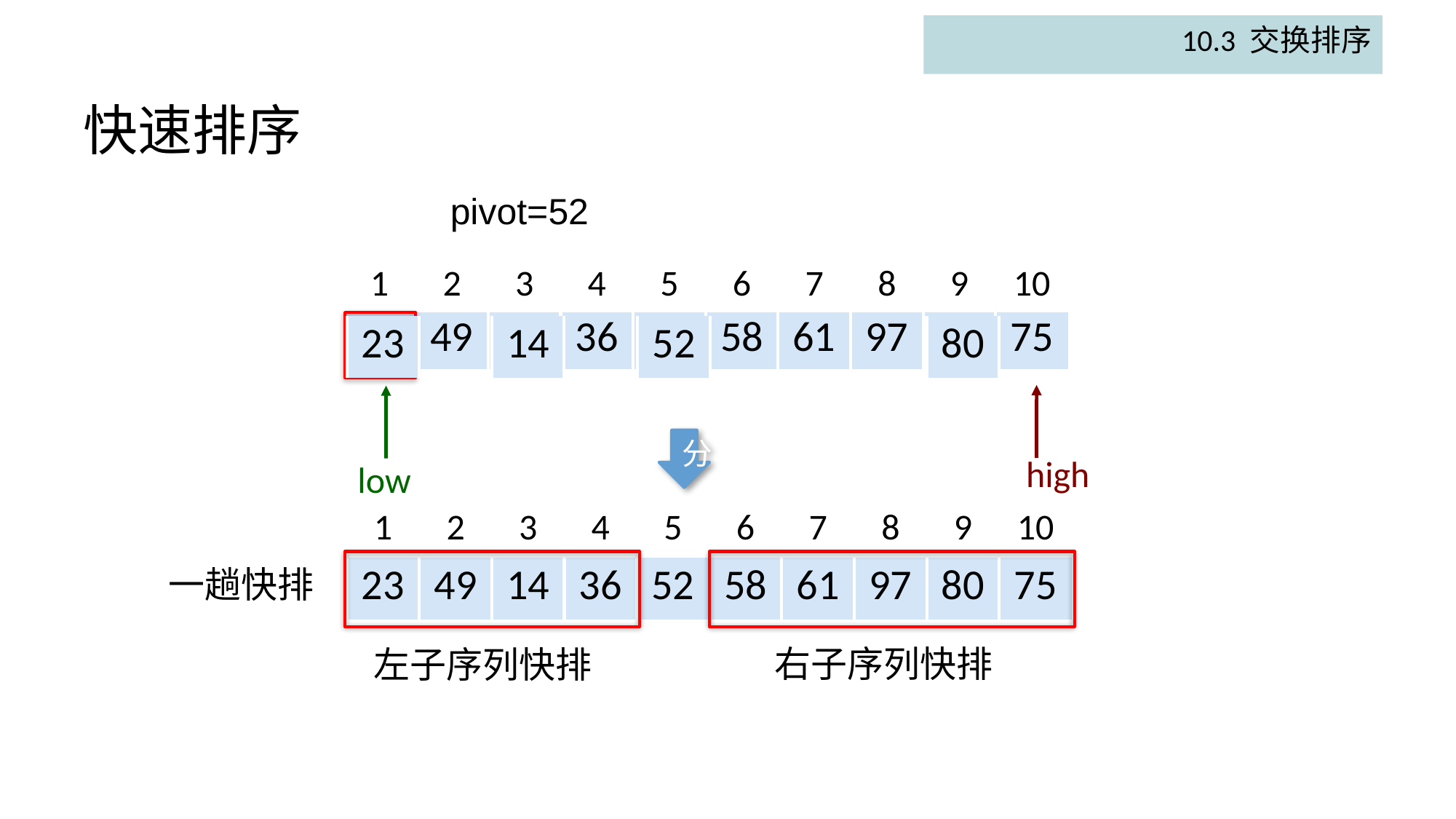

10.3 交换排序
# 快速排序
pivot=52
| 1 | 2 | 3 | 4 | 5 | 6 | 7 | 8 | 9 | 10 |
| --- | --- | --- | --- | --- | --- | --- | --- | --- | --- |
| 52 | 49 | 80 | 36 | 14 | 58 | 61 | 97 | 23 | 75 |

| 52 |
| --- |
| 80 |
| --- |
| 23 |
| --- |
| 14 |
| --- |

high

low
分
| 1 | 2 | 3 | 4 | 5 | 6 | 7 | 8 | 9 | 10 |
| --- | --- | --- | --- | --- | --- | --- | --- | --- | --- |
| 23 | 49 | 14 | 36 | 52 | 58 | 61 | 97 | 80 | 75 |

一趟快排
右子序列快排
左子序列快排